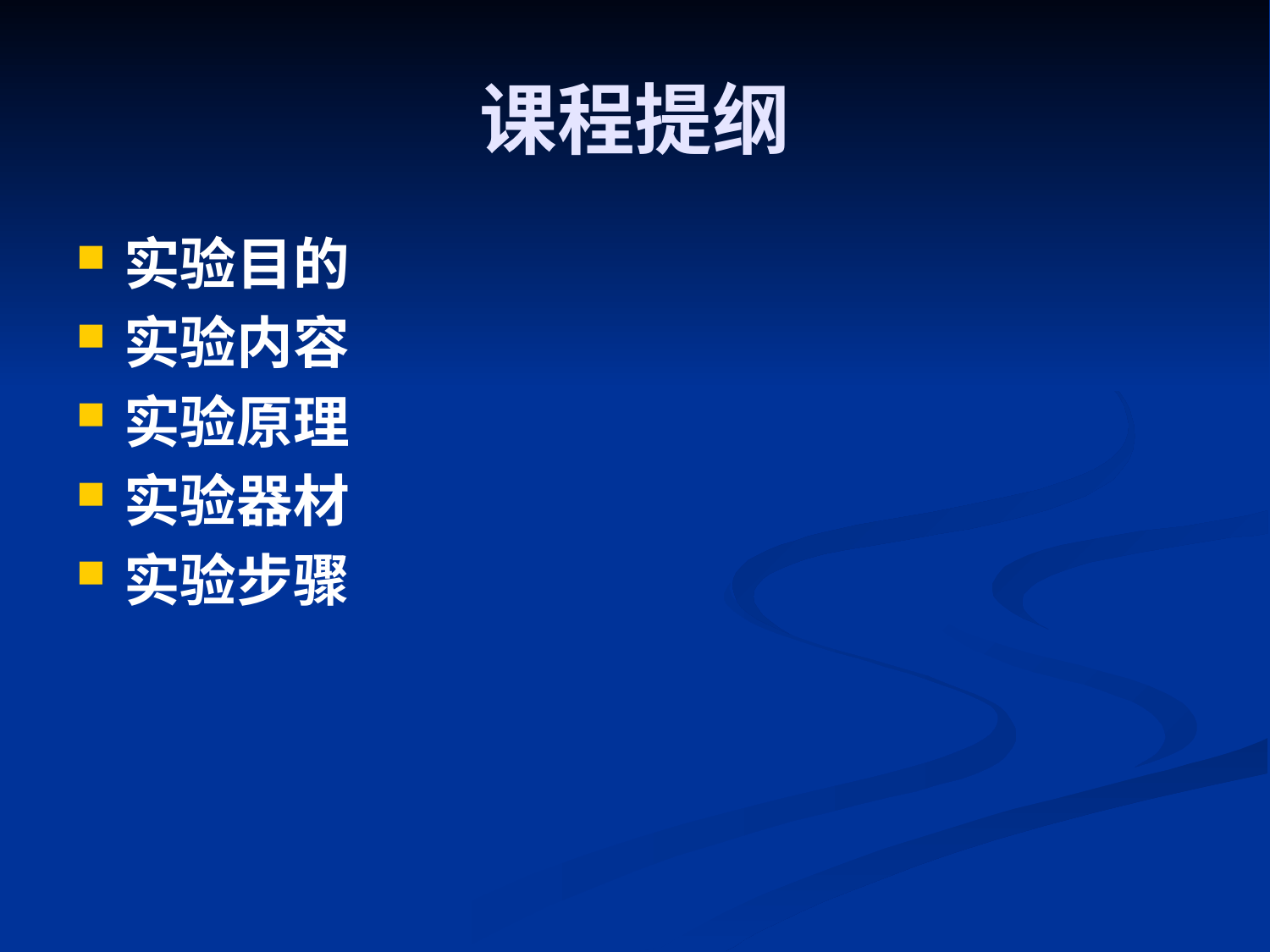

# 课程提纲
实验目的
实验内容
实验原理
实验器材
实验步骤